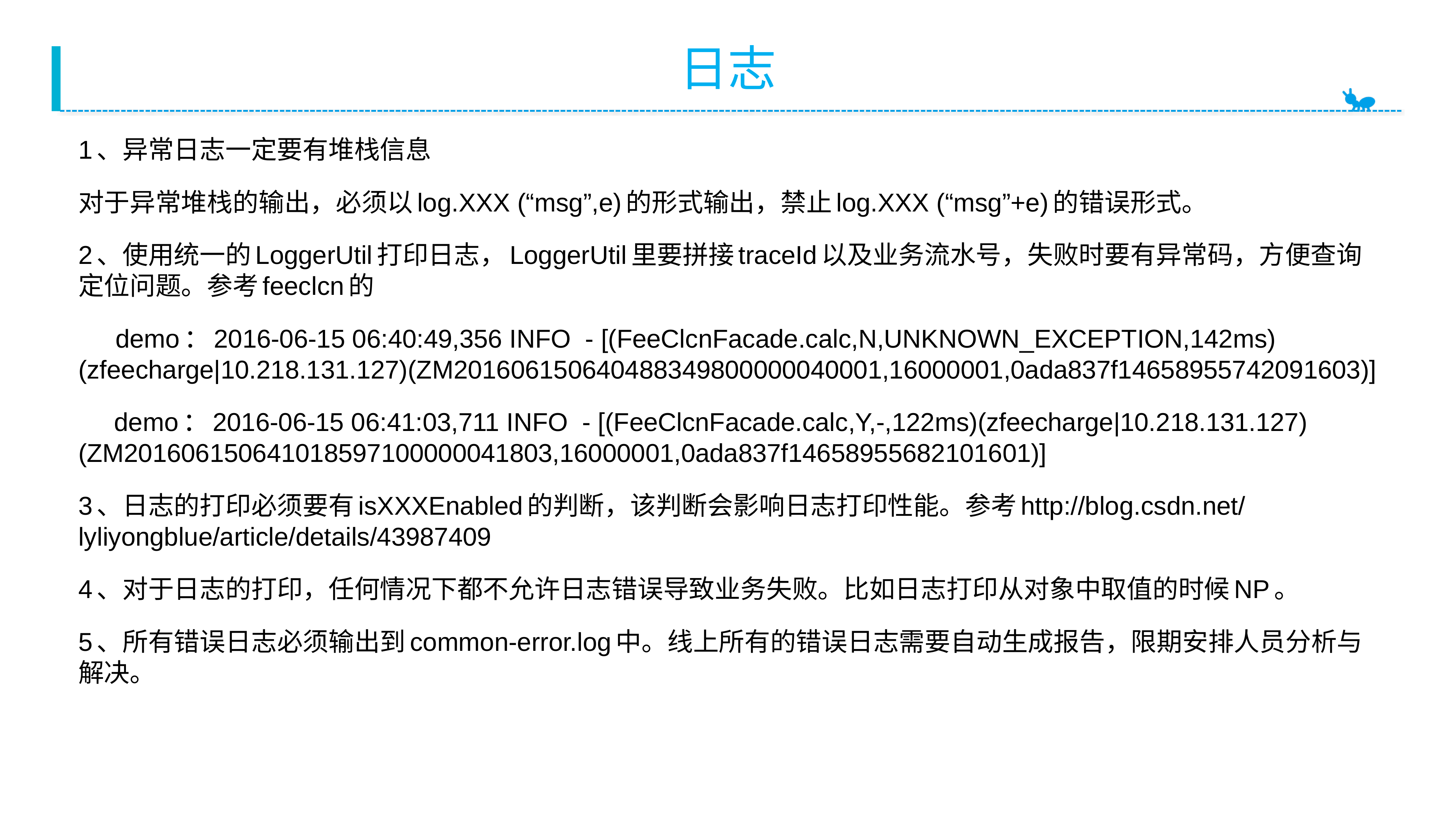

# 日志
1、异常日志一定要有堆栈信息
对于异常堆栈的输出，必须以log.XXX (“msg”,e)的形式输出，禁止log.XXX (“msg”+e)的错误形式。
2、使用统一的LoggerUtil打印日志，LoggerUtil里要拼接traceId以及业务流水号，失败时要有异常码，方便查询定位问题。参考feeclcn的
	demo：2016-06-15 06:40:49,356 INFO  - [(FeeClcnFacade.calc,N,UNKNOWN_EXCEPTION,142ms)(zfeecharge|10.218.131.127)(ZM201606150640488349800000040001,16000001,0ada837f14658955742091603)]
     demo：2016-06-15 06:41:03,711 INFO  - [(FeeClcnFacade.calc,Y,-,122ms)(zfeecharge|10.218.131.127)(ZM201606150641018597100000041803,16000001,0ada837f14658955682101601)]
3、日志的打印必须要有isXXXEnabled的判断，该判断会影响日志打印性能。参考http://blog.csdn.net/lyliyongblue/article/details/43987409
4、对于日志的打印，任何情况下都不允许日志错误导致业务失败。比如日志打印从对象中取值的时候NP。
5、所有错误日志必须输出到common-error.log中。线上所有的错误日志需要自动生成报告，限期安排人员分析与解决。